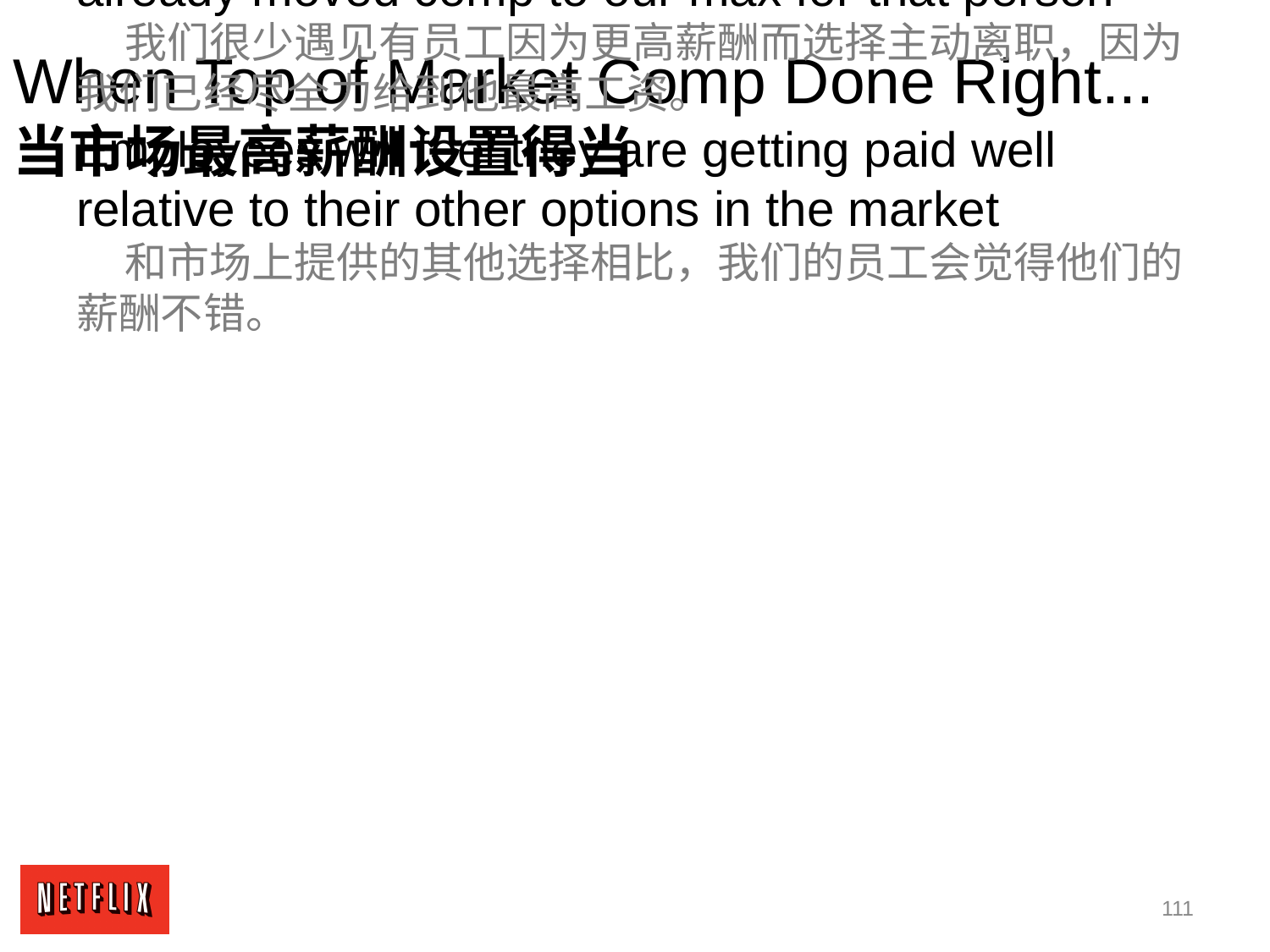

We will rarely counter with higher comp when someone is voluntarily leaving because we have already moved comp to our max for that person
    我们很少遇见有员工因为更高薪酬而选择主动离职，因为我们已经尽全力给到他最高工资。
Employees will feel they are getting paid well relative to their other options in the market
    和市场上提供的其他选择相比，我们的员工会觉得他们的薪酬不错。

When Top of Market Comp Done Right...
当市场最高薪酬设置得当
111